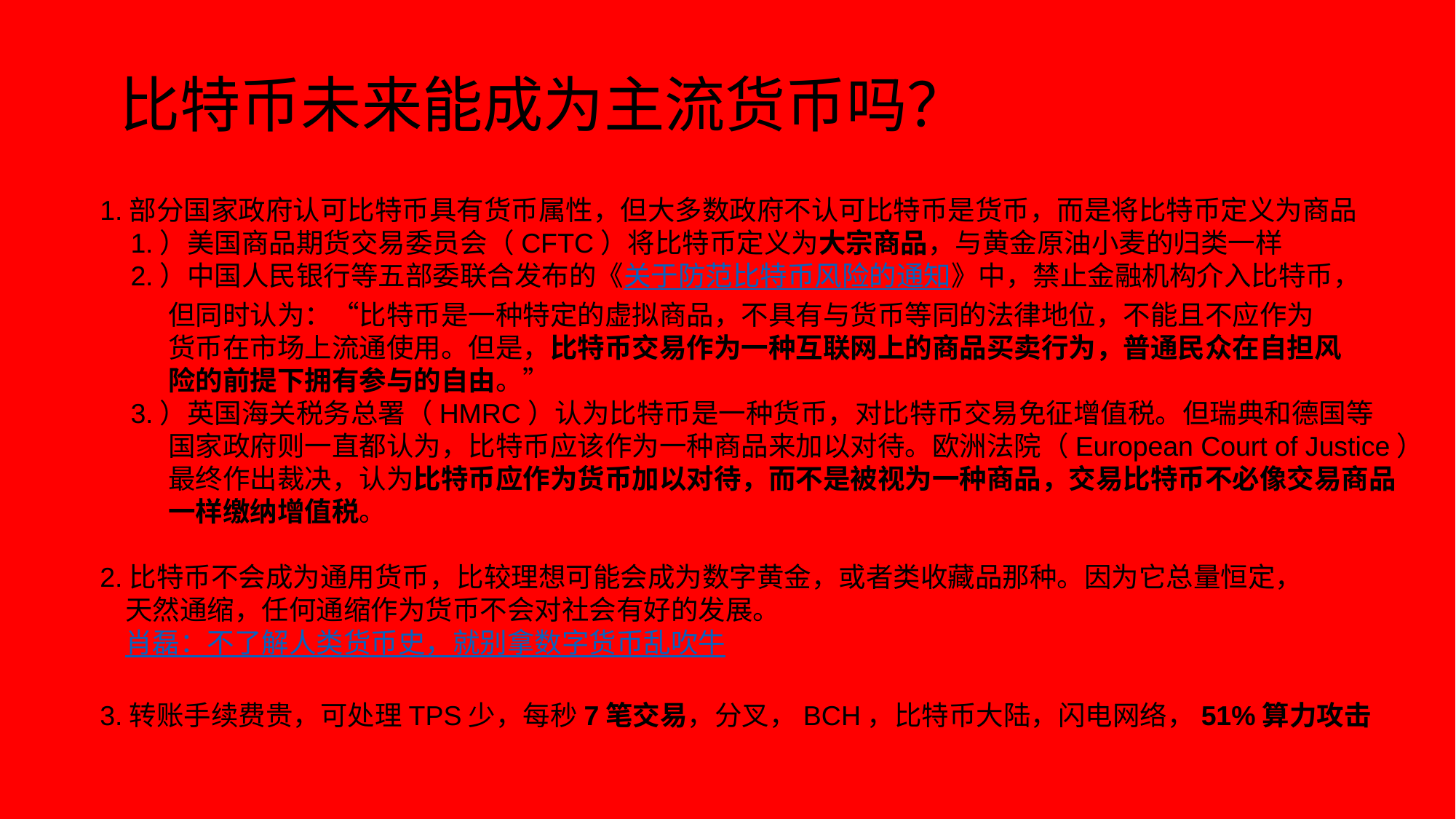

比特币未来能成为主流货币吗？
1.部分国家政府认可比特币具有货币属性，但大多数政府不认可比特币是货币，而是将比特币定义为商品
    1.）美国商品期货交易委员会（CFTC）将比特币定义为大宗商品，与黄金原油小麦的归类一样
    2.）中国人民银行等五部委联合发布的《关于防范比特币风险的通知》中，禁止金融机构介入比特币，
          但同时认为：“比特币是一种特定的虚拟商品，不具有与货币等同的法律地位，不能且不应作为
          货币在市场上流通使用。但是，比特币交易作为一种互联网上的商品买卖行为，普通民众在自担风
          险的前提下拥有参与的自由。”
    3.）英国海关税务总署（HMRC）认为比特币是一种货币，对比特币交易免征增值税。但瑞典和德国等
          国家政府则一直都认为，比特币应该作为一种商品来加以对待。欧洲法院（European Court of Justice）
          最终作出裁决，认为比特币应作为货币加以对待，而不是被视为一种商品，交易比特币不必像交易商品
          一样缴纳增值税。
    结论：比特币不是被政府禁止的非法品，而是一种政府认可的合法商品和投资品，甚至货币
2.比特币不会成为通用货币，比较理想可能会成为数字黄金，或者类收藏品那种。因为它总量恒定，
   天然通缩，任何通缩作为货币不会对社会有好的发展。
   肖磊：不了解人类货币史，就别拿数字货币乱吹牛

3.转账手续费贵，可处理TPS少，每秒7笔交易，分叉，BCH，比特币大陆，闪电网络，51%算力攻击